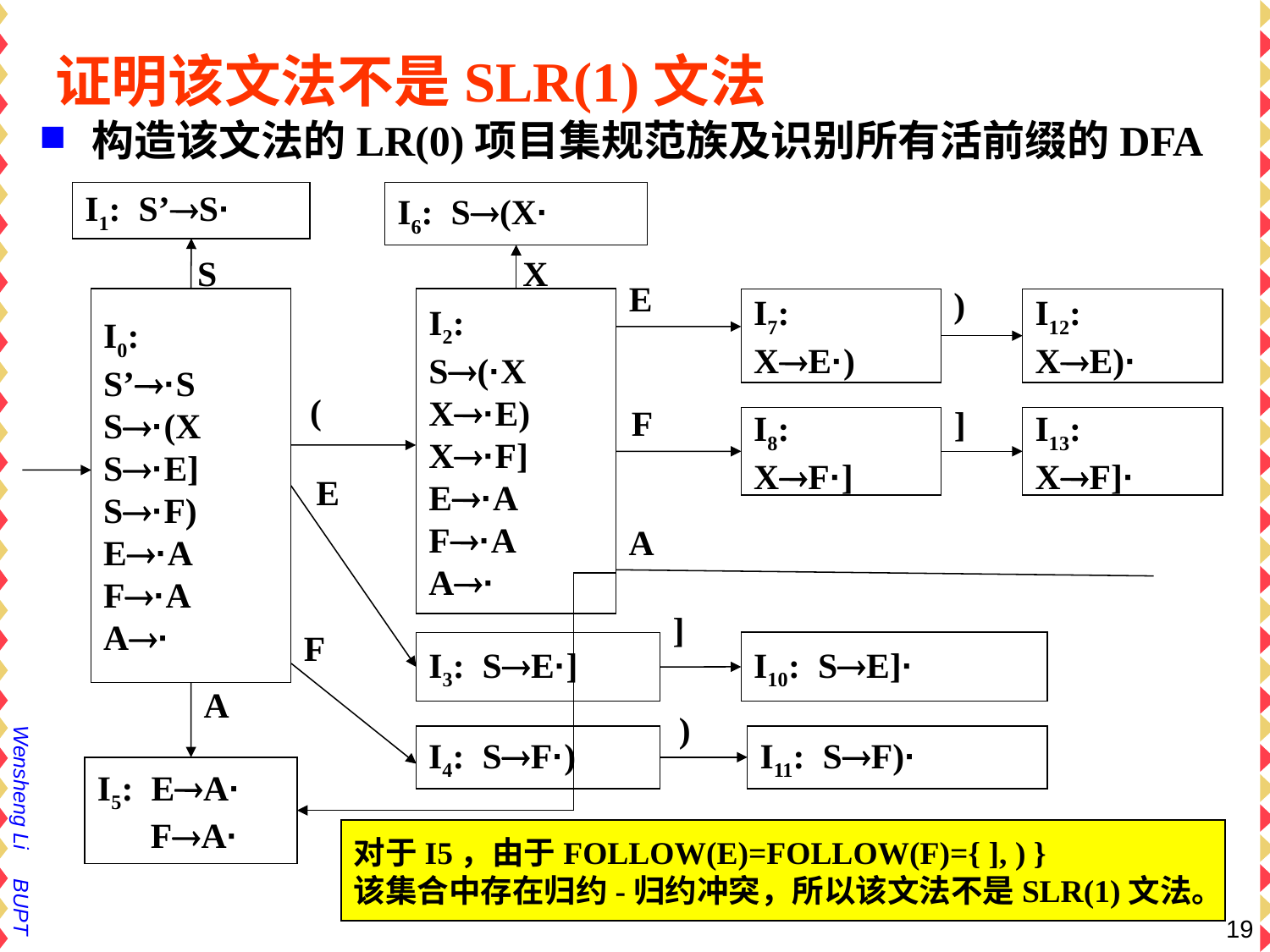

# 证明该文法不是SLR(1)文法
构造该文法的LR(0)项目集规范族及识别所有活前缀的DFA
I1:  S’→S·
I6:  S→(X·
X
S
E
)
I0:
S’→·S
S→·(X
S→·E]
S→·F)
E→·A
F→·A
A→·
I2:
S→(·X
X→·E)
X→·F]
E→·A
F→·A
A→·
I7:
X→E·)
I12:
X→E)·

(
F
]
I8:
X→F·]
I13:
X→F]·

E

A

]
F
I10:  S→E]·
I3:  S→E·]

A
)
I4:  S→F·)
I11:  S→F)·
I5:  E→A·
      F→A·
对于I5，由于FOLLOW(E)=FOLLOW(F)={ ], ) }
该集合中存在归约-归约冲突，所以该文法不是SLR(1)文法。
19